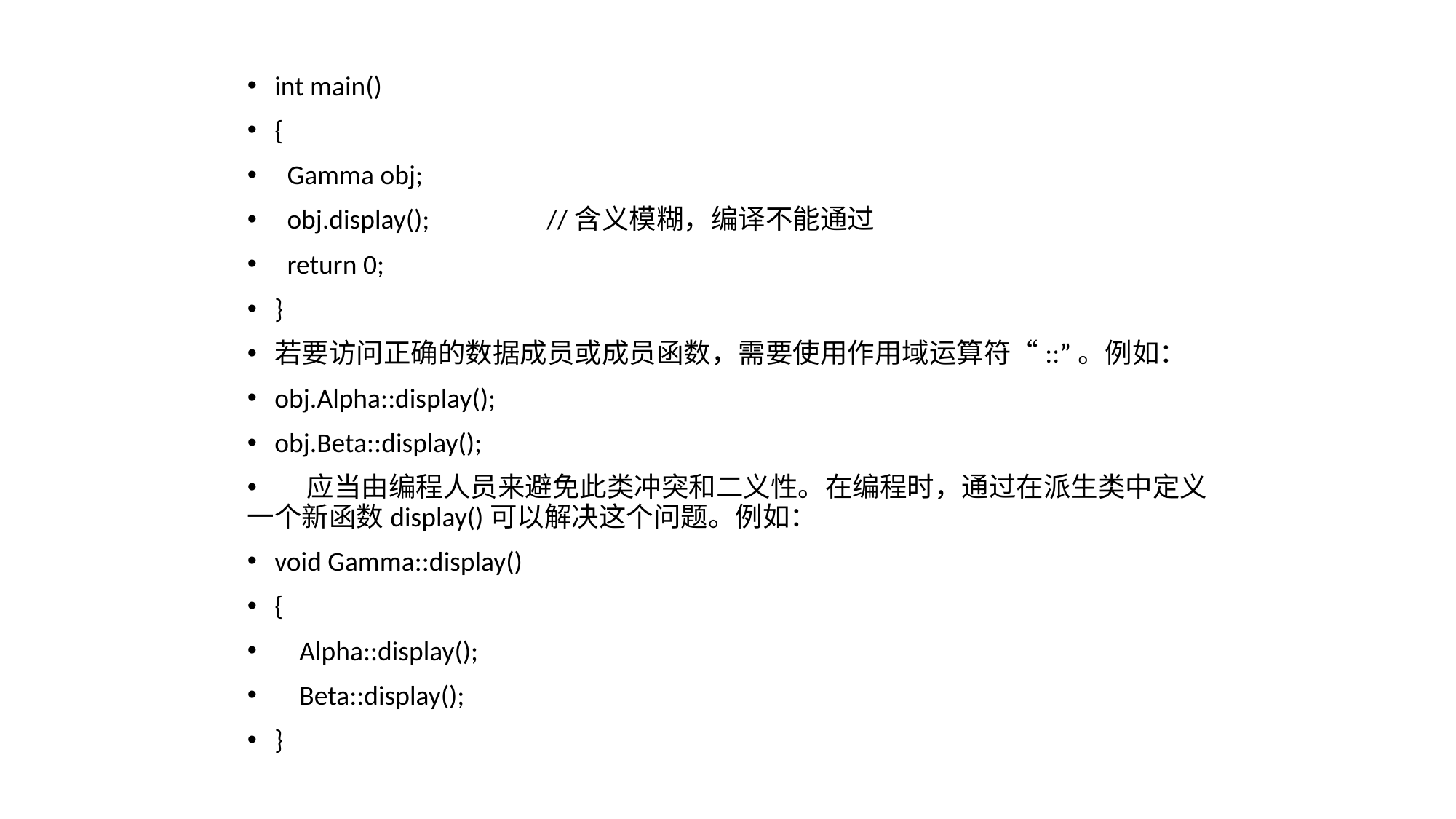

int main()
{
  Gamma obj;
  obj.display();                   //含义模糊，编译不能通过
  return 0;
}
若要访问正确的数据成员或成员函数，需要使用作用域运算符“::”。例如：
obj.Alpha::display();
obj.Beta::display();
       应当由编程人员来避免此类冲突和二义性。在编程时，通过在派生类中定义一个新函数display()可以解决这个问题。例如：
void Gamma::display()
{
    Alpha::display();
    Beta::display();
}